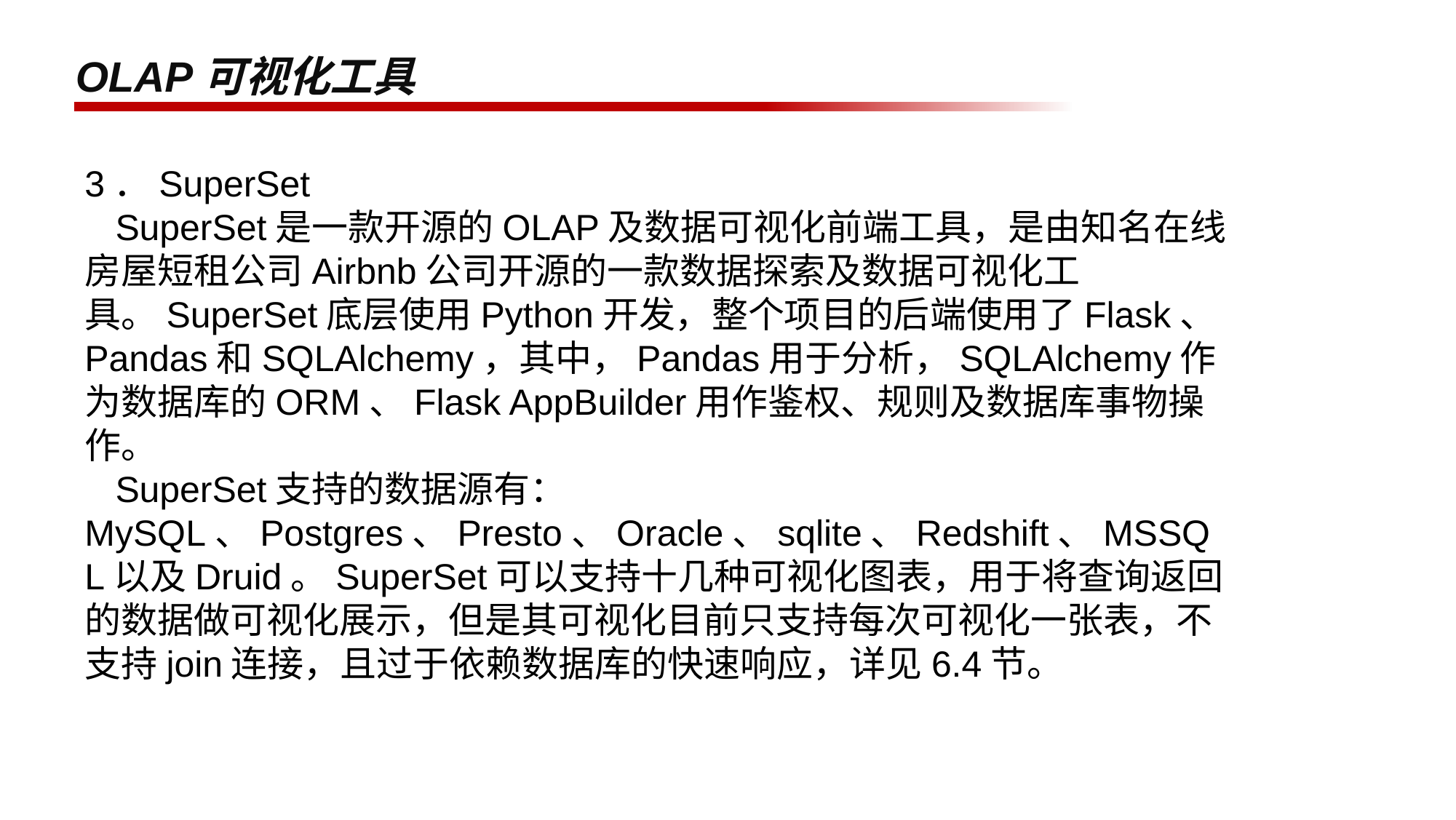

# OLAP可视化工具

3．SuperSet
   SuperSet是一款开源的OLAP及数据可视化前端工具，是由知名在线房屋短租公司Airbnb公司开源的一款数据探索及数据可视化工具。SuperSet底层使用Python开发，整个项目的后端使用了Flask、Pandas和SQLAlchemy，其中，Pandas用于分析，SQLAlchemy作为数据库的ORM、Flask AppBuilder用作鉴权、规则及数据库事物操作。
   SuperSet支持的数据源有：MySQL、Postgres、Presto、Oracle、sqlite、Redshift、MSSQL以及Druid。SuperSet可以支持十几种可视化图表，用于将查询返回的数据做可视化展示，但是其可视化目前只支持每次可视化一张表，不支持join连接，且过于依赖数据库的快速响应，详见6.4节。